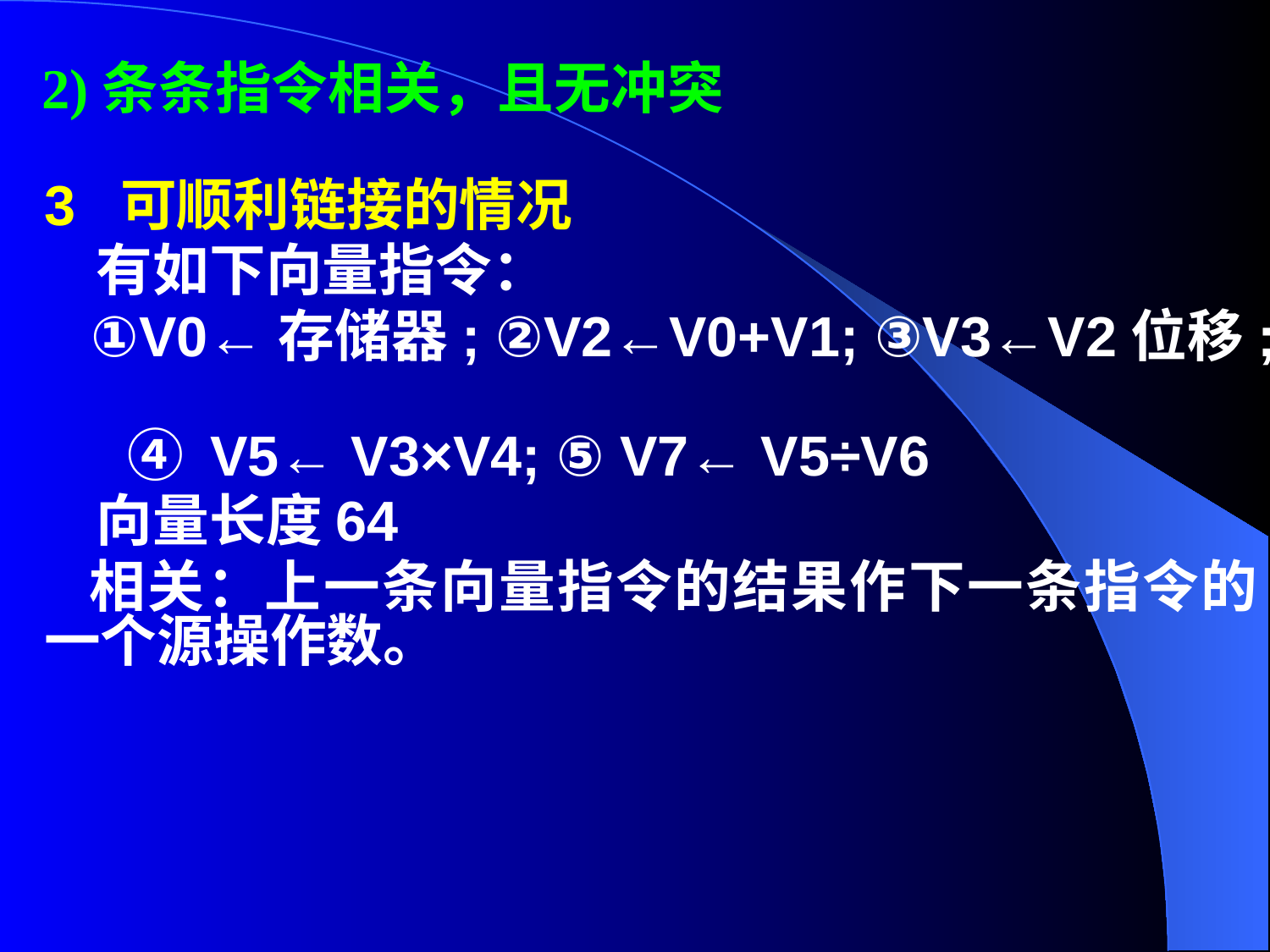

2)条条指令相关，且无冲突
3  可顺利链接的情况
   有如下向量指令：
   ①V0←存储器; ②V2←V0+V1; ③V3←V2位移;
 　④ V5← V3×V4; ⑤ V7← V5÷V6
   向量长度64
  相关：上一条向量指令的结果作下一条指令的一个源操作数。
37